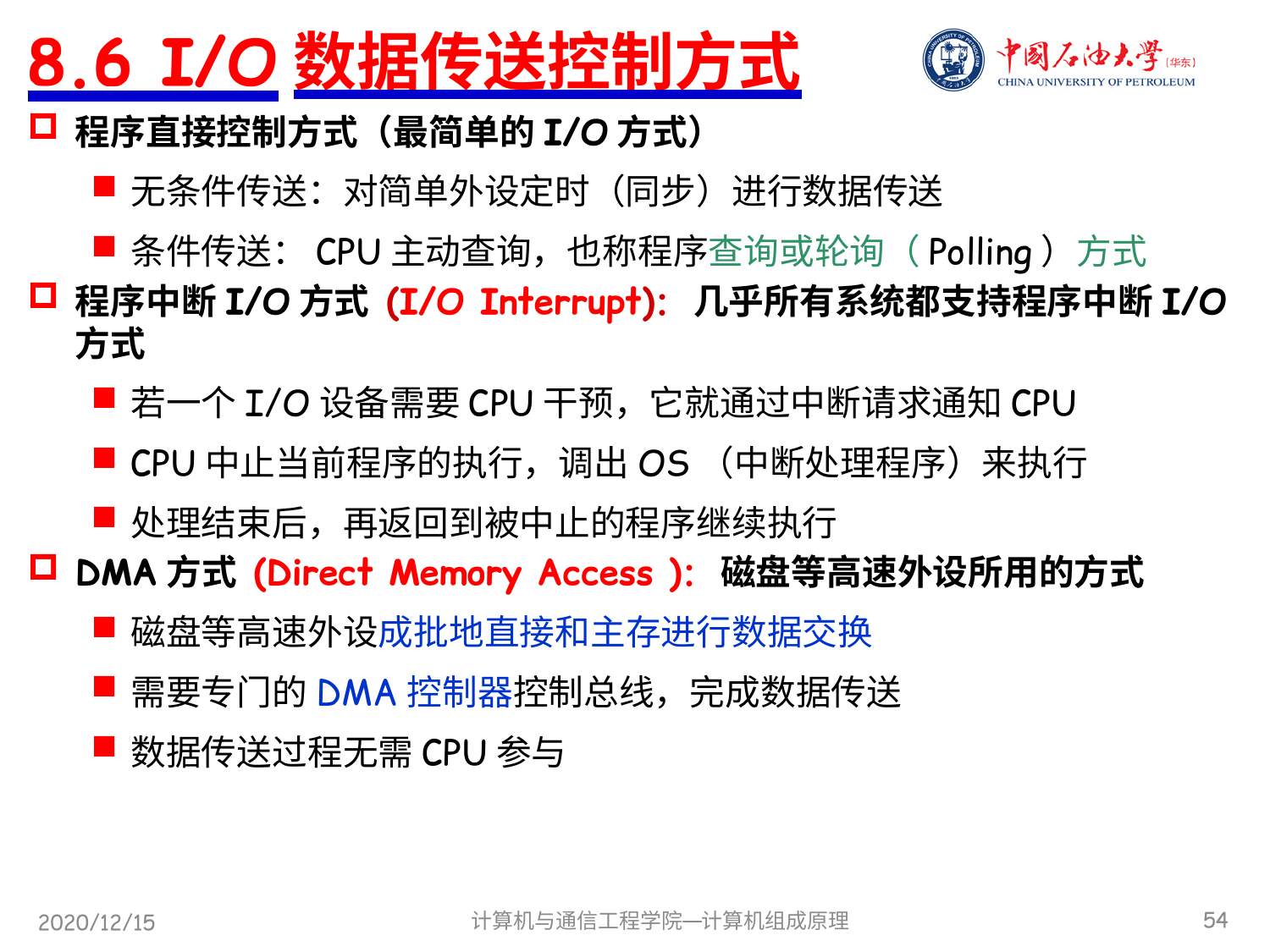

# 8.6 I/O数据传送控制方式
程序直接控制方式（最简单的I/O方式）
无条件传送：对简单外设定时（同步）进行数据传送
条件传送：CPU主动查询，也称程序查询或轮询（Polling）方式
程序中断I/O方式 (I/O Interrupt): 几乎所有系统都支持程序中断I/O方式
若一个I/O设备需要CPU干预，它就通过中断请求通知CPU
CPU中止当前程序的执行，调出OS（中断处理程序）来执行
处理结束后，再返回到被中止的程序继续执行
DMA方式 (Direct Memory Access ): 磁盘等高速外设所用的方式
磁盘等高速外设成批地直接和主存进行数据交换
需要专门的DMA控制器控制总线，完成数据传送
数据传送过程无需CPU参与
计算机与通信工程学院—计算机组成原理
54
2020/12/15